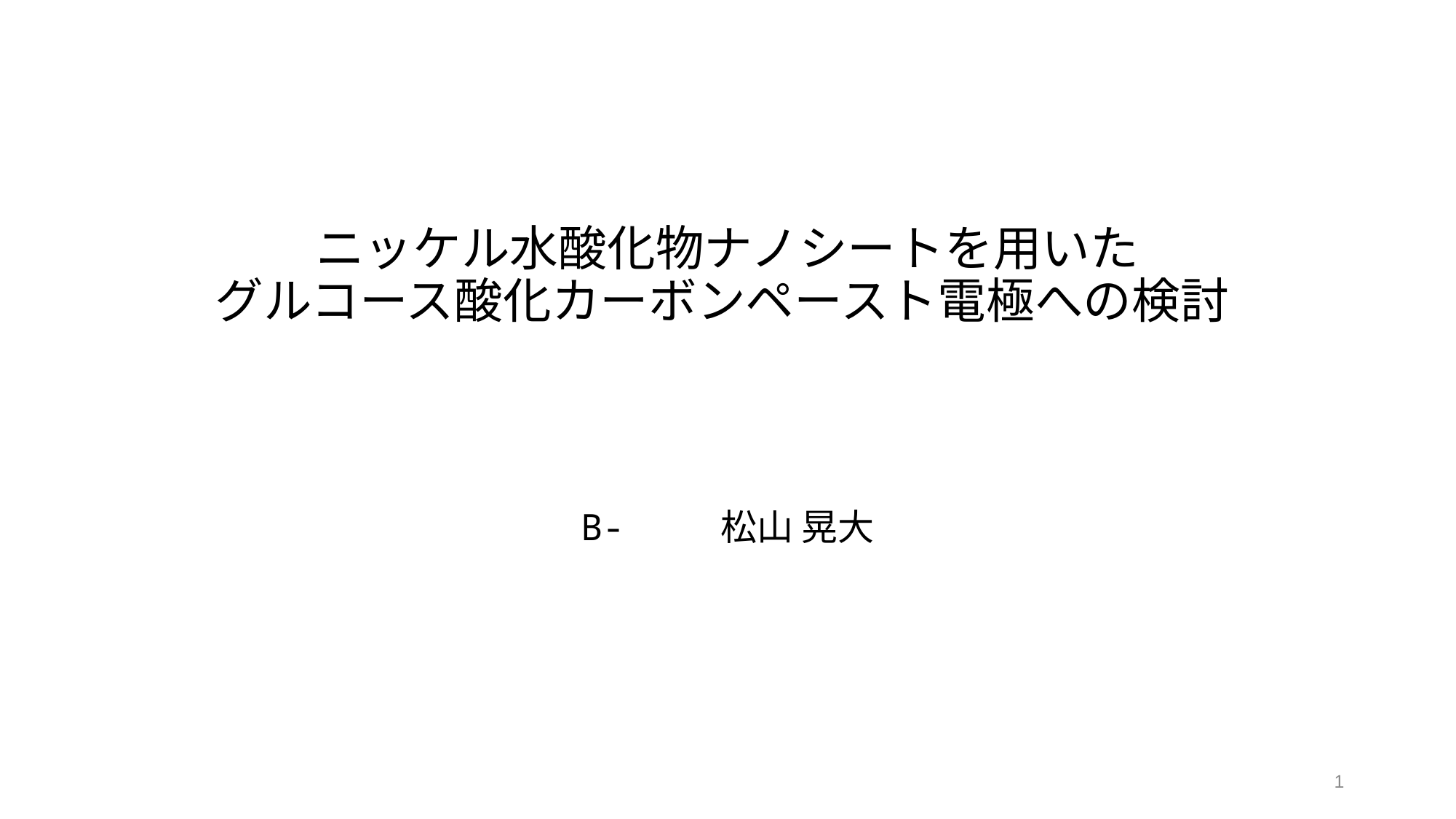

# ニッケル水酸化物ナノシートを用いた グルコース酸化カーボンペースト電極への検討
B-    松山 晃大
1